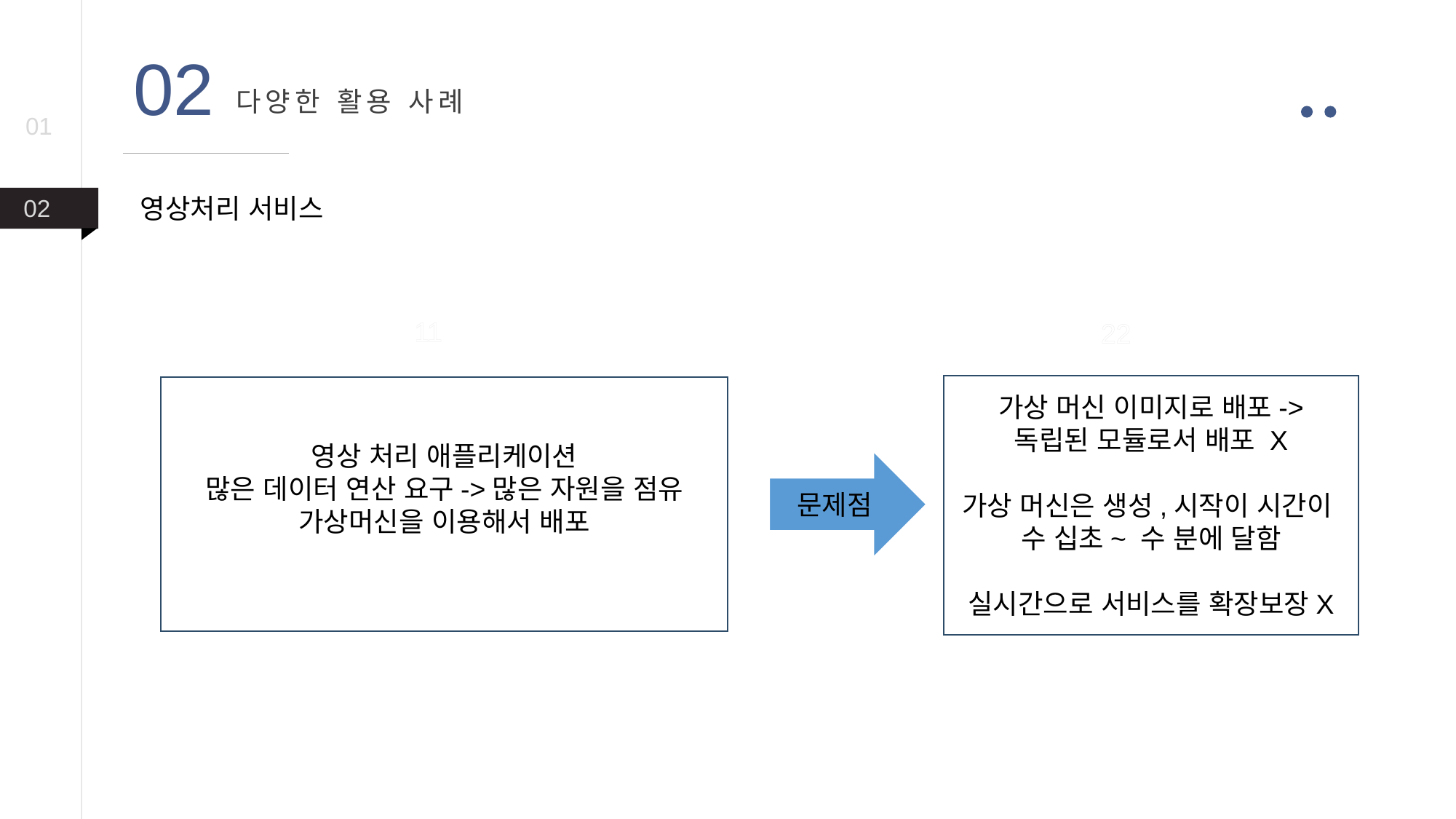

02
다양한 활용 사례
01

영상처리 서비스

02

11
22
가상 머신 이미지로 배포->
독립된 모듈로서 배포 X

가상 머신은 생성,시작이 시간이  수 십초~ 수 분에 달함

실시간으로 서비스를 확장보장X
영상 처리 애플리케이션
많은 데이터 연산 요구->많은 자원을 점유
가상머신을 이용해서 배포

문제점